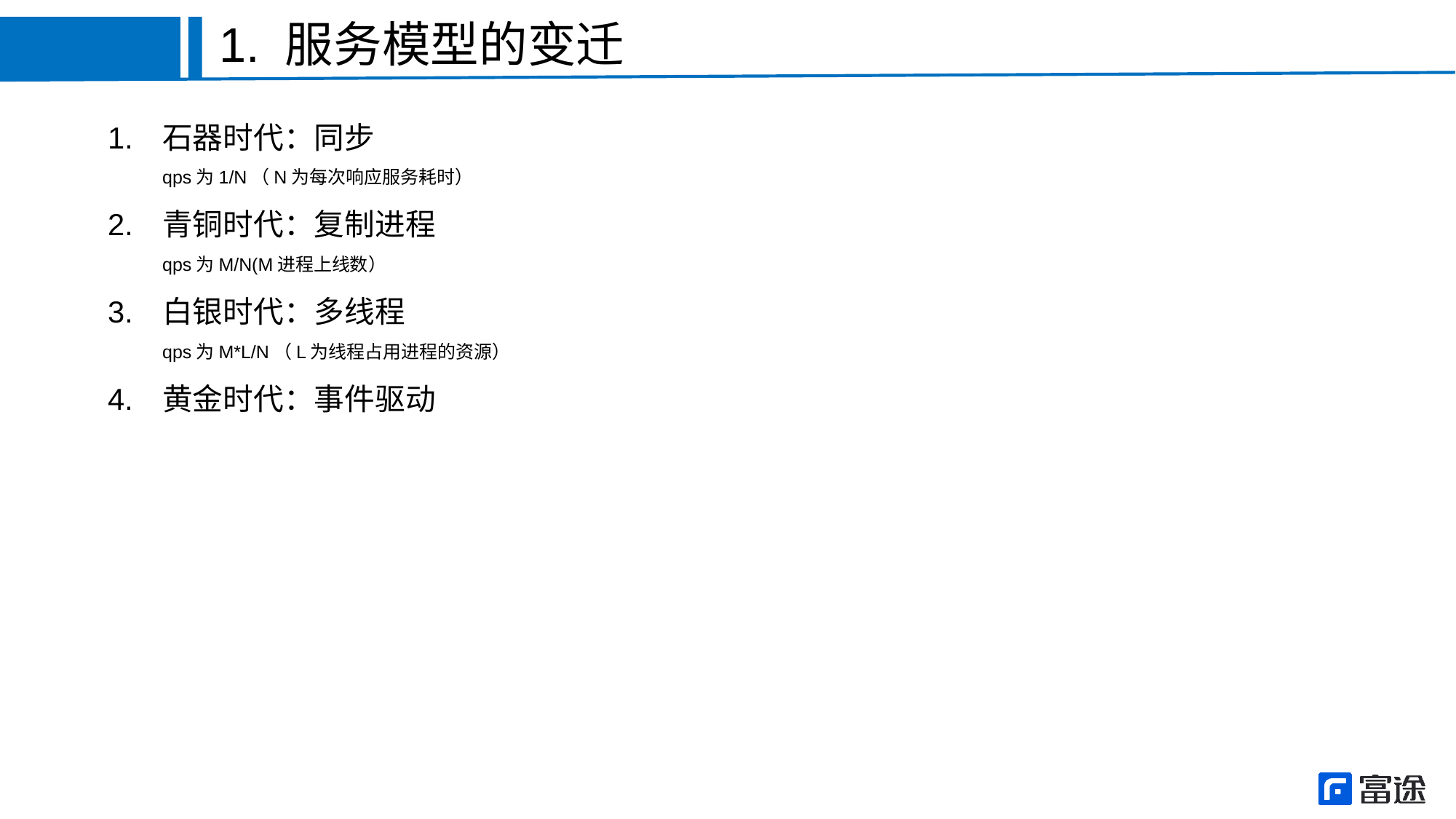

1. 服务模型的变迁
石器时代：同步
qps为1/N（N为每次响应服务耗时）
青铜时代：复制进程
qps为M/N(M进程上线数）
白银时代：多线程
qps为M*L/N（L为线程占用进程的资源）
黄金时代：事件驱动